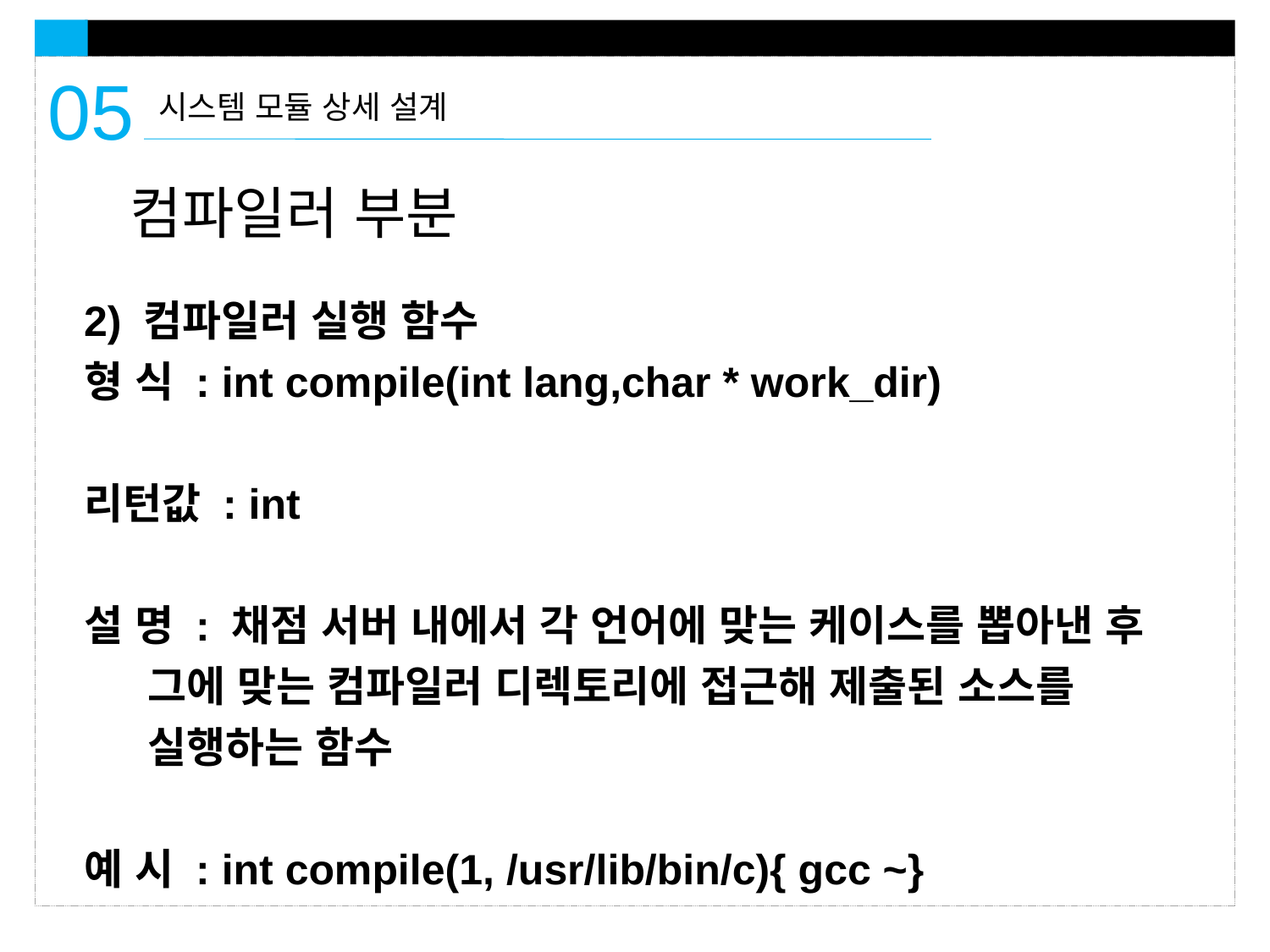

05

시스템 모듈 상세 설계

컴파일러 부분

2) 컴파일러 실행 함수
형 식 : int compile(int lang,char * work_dir)

리턴값 : int

설 명 : 채점 서버 내에서 각 언어에 맞는 케이스를 뽑아낸 후 그에 맞는 컴파일러 디렉토리에 접근해 제출된 소스를 실행하는 함수

예 시 : int compile(1, /usr/lib/bin/c){ gcc ~}